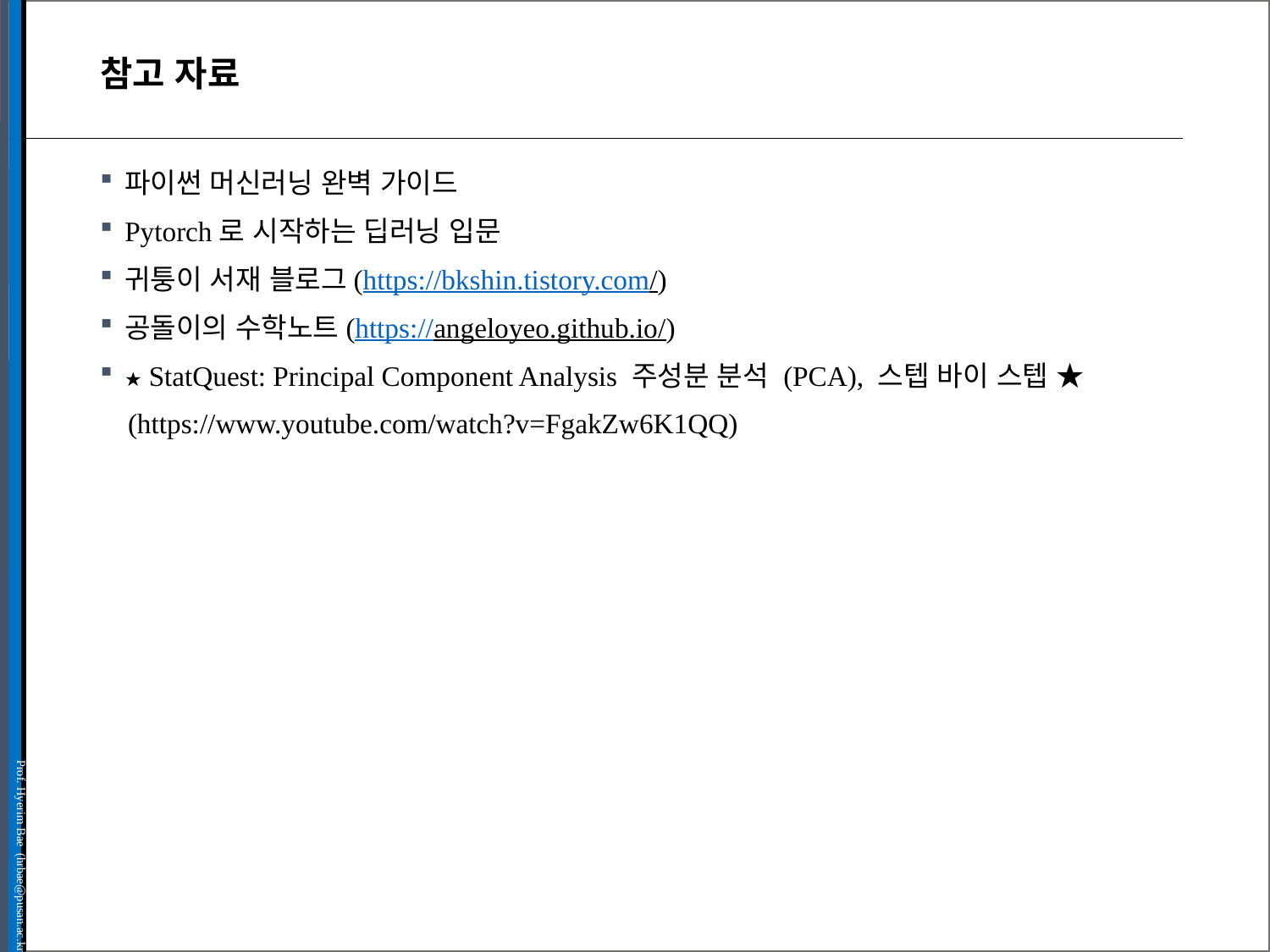

# 참고 자료
파이썬 머신러닝 완벽 가이드
Pytorch로 시작하는 딥러닝 입문
귀퉁이 서재 블로그(https://bkshin.tistory.com/)
공돌이의 수학노트(https://angeloyeo.github.io/)
★ StatQuest: Principal Component Analysis 주성분 분석 (PCA), 스텝 바이 스텝 ★
    (https://www.youtube.com/watch?v=FgakZw6K1QQ)